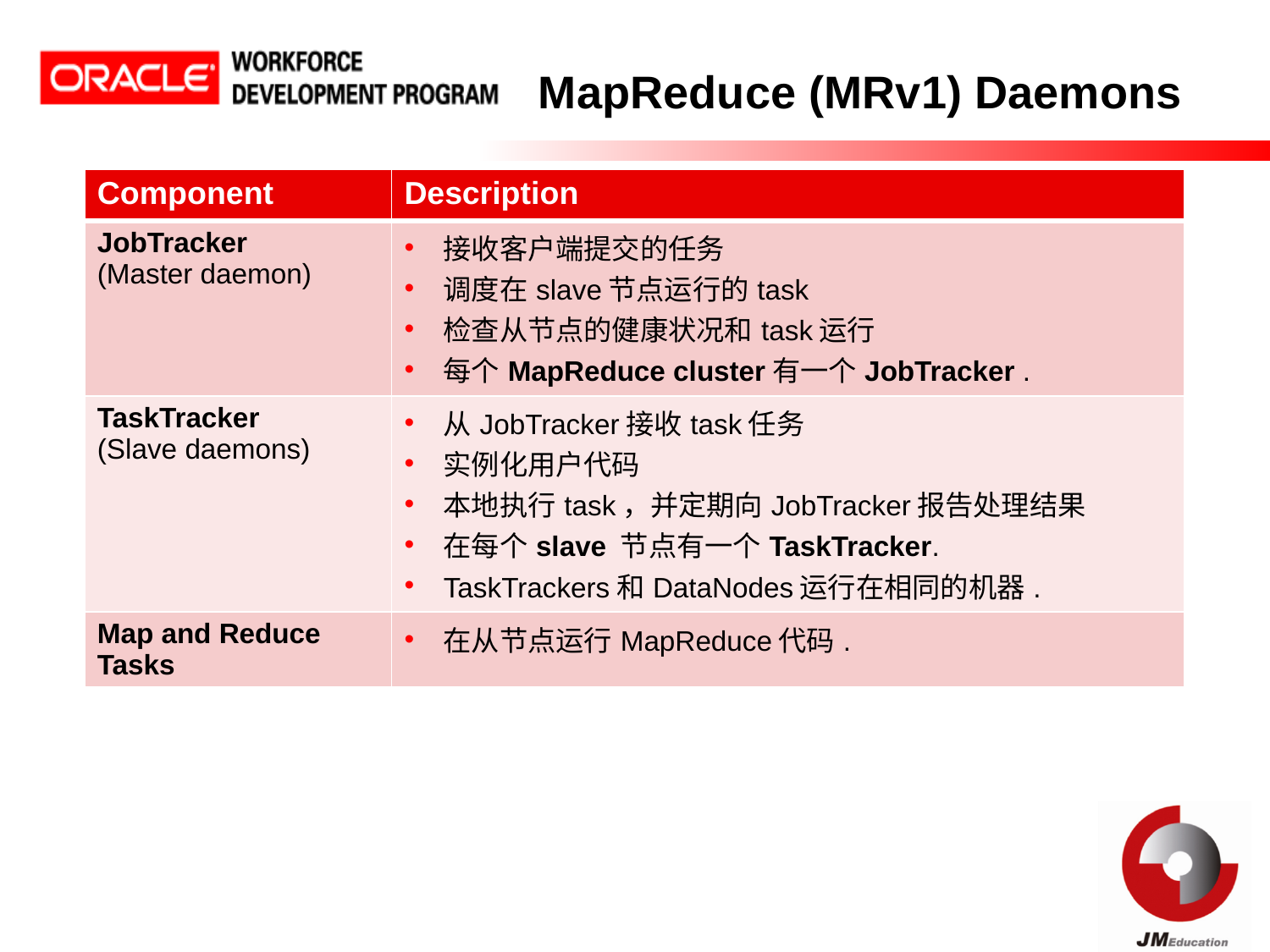

# MapReduce (MRv1) Daemons
| Component | Description |
| --- | --- |
| JobTracker (Master daemon) | 接收客户端提交的任务 调度在slave节点运行的task 检查从节点的健康状况和task运行 每个MapReduce cluster有一个JobTracker . |
| TaskTracker (Slave daemons) | 从JobTracker接收task任务 实例化用户代码 本地执行task，并定期向JobTracker报告处理结果 在每个slave 节点有一个TaskTracker. TaskTrackers和DataNodes运行在相同的机器. |
| Map and Reduce Tasks | 在从节点运行MapReduce代码. |